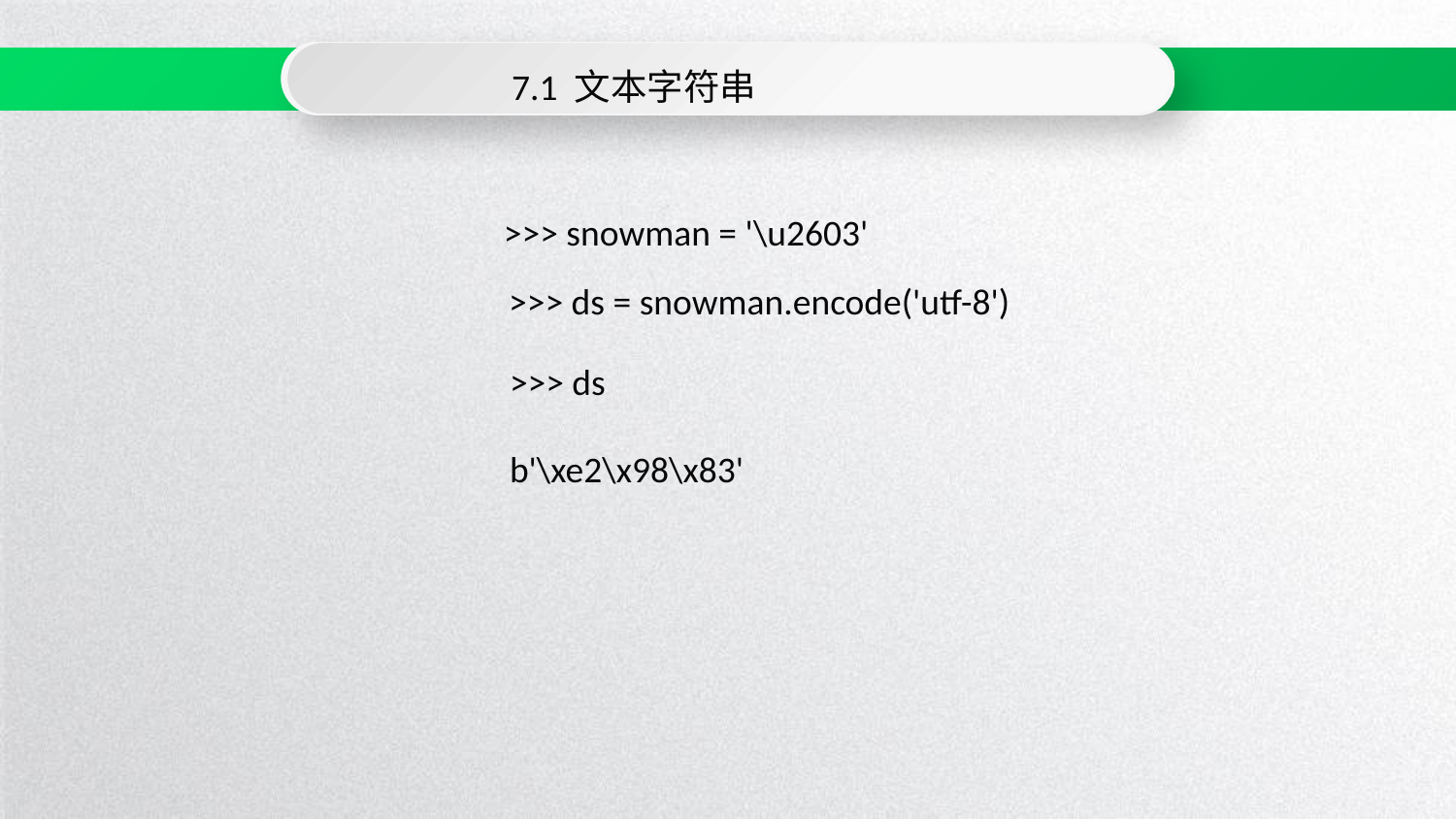

7.1 文本字符串

>>> snowman = '\u2603'
>>> ds = snowman.encode('utf-8')
>>> ds

b'\xe2\x98\x83'